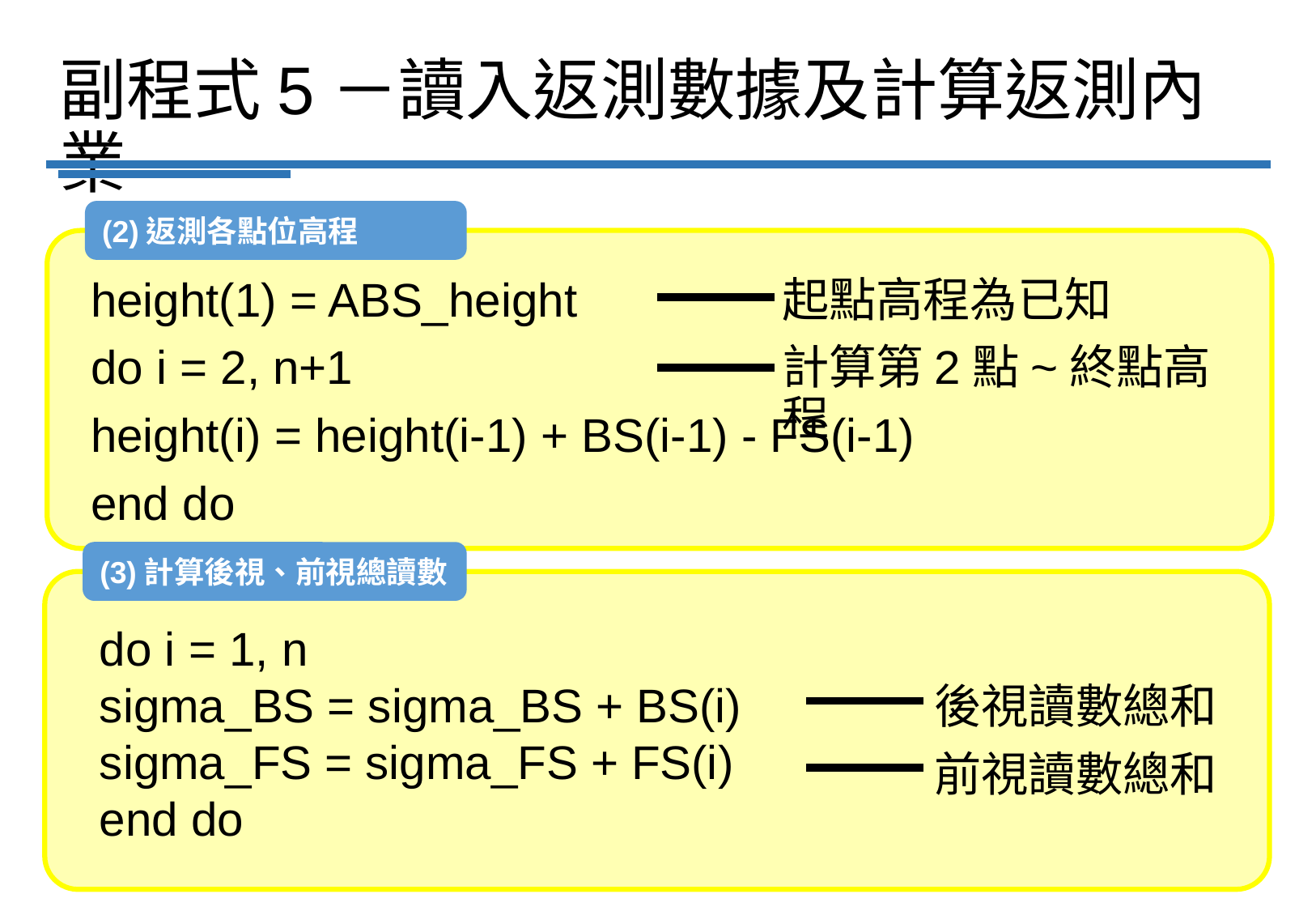

# 副程式5－讀入返測數據及計算返測內業

(2)返測各點位高程

height(1) = ABS_height
do i = 2, n+1
height(i) = height(i-1) + BS(i-1) - FS(i-1)
end do

起點高程為已知
計算第2點~終點高程

(3)計算後視、前視總讀數

do i = 1, n
sigma_BS = sigma_BS + BS(i)
sigma_FS = sigma_FS + FS(i)
end do
後視讀數總和
前視讀數總和